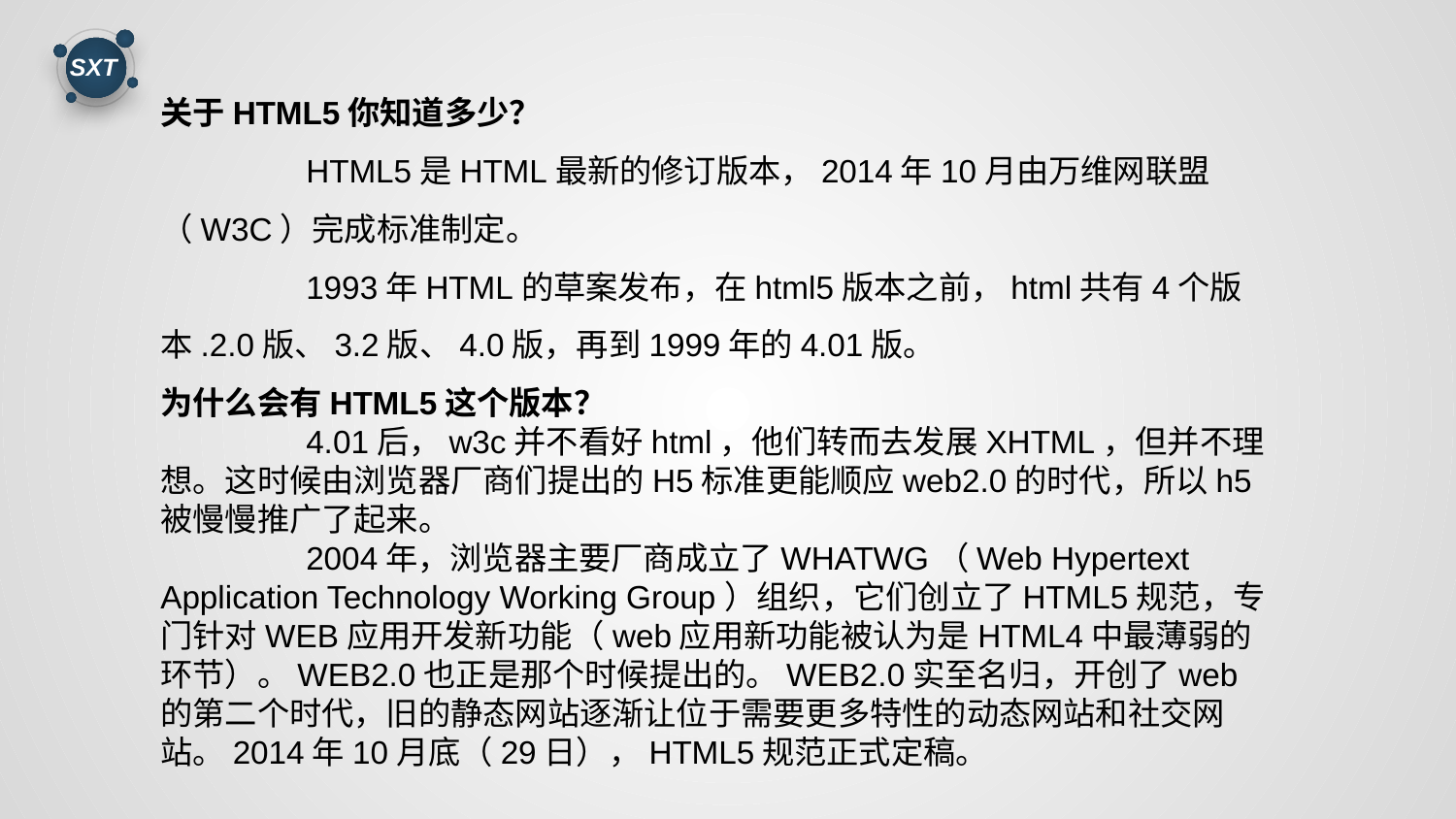

关于HTML5你知道多少？
	HTML5是HTML最新的修订版本，2014年10月由万维网联盟（W3C）完成标准制定。
	1993年HTML的草案发布，在html5版本之前，html共有4个版本.2.0版、3.2版、4.0版，再到1999年的4.01版。
为什么会有HTML5这个版本？
	4.01后，w3c并不看好html，他们转而去发展XHTML，但并不理想。这时候由浏览器厂商们提出的H5标准更能顺应web2.0的时代，所以h5被慢慢推广了起来。
 	2004年，浏览器主要厂商成立了WHATWG（Web Hypertext Application Technology Working Group）组织，它们创立了HTML5规范，专门针对WEB应用开发新功能（web应用新功能被认为是HTML4中最薄弱的环节）。WEB2.0也正是那个时候提出的。WEB2.0实至名归，开创了web的第二个时代，旧的静态网站逐渐让位于需要更多特性的动态网站和社交网站。2014年10月底（29日），HTML5规范正式定稿。